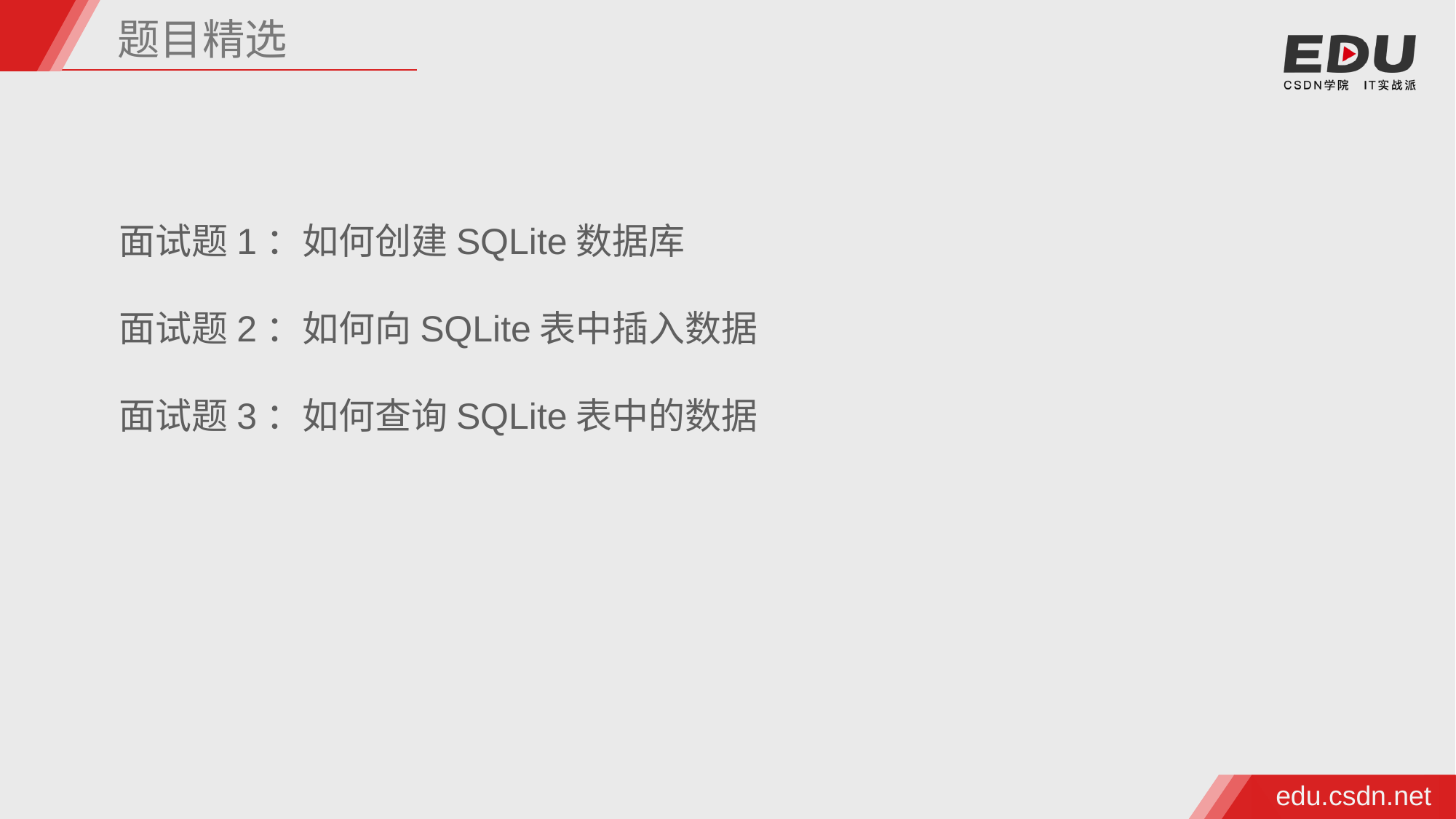

题目精选
面试题1：如何创建SQLite数据库
面试题2：如何向SQLite表中插入数据
面试题3：如何查询SQLite表中的数据

edu.csdn.net